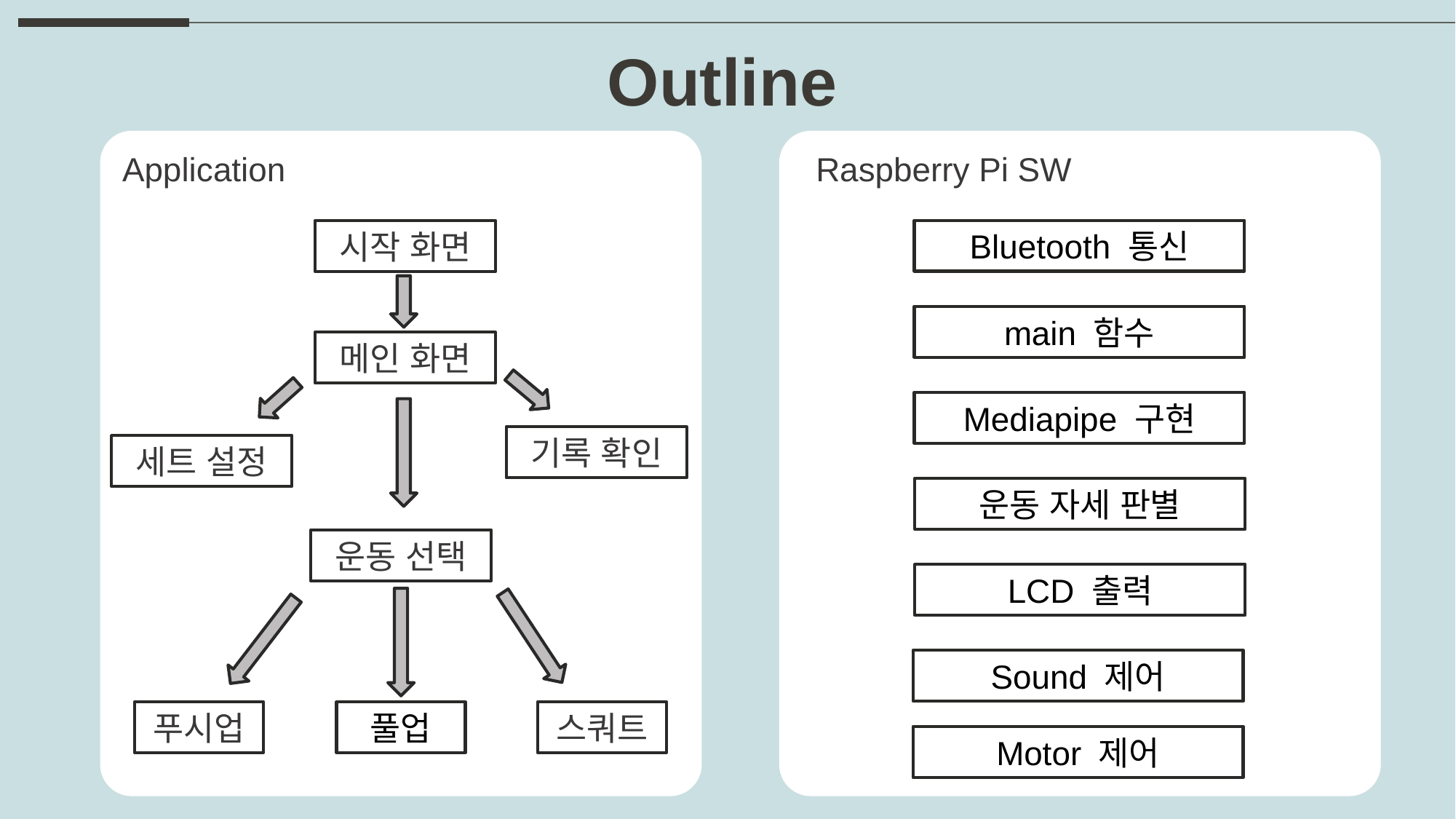

Outline

Application
Raspberry Pi SW
Bluetooth 통신
시작 화면

main 함수
메인 화면

Mediapipe 구현

기록 확인
세트 설정
운동 자세 판별
운동 선택
LCD 출력

Sound 제어
푸시업
풀업
스쿼트
Motor 제어